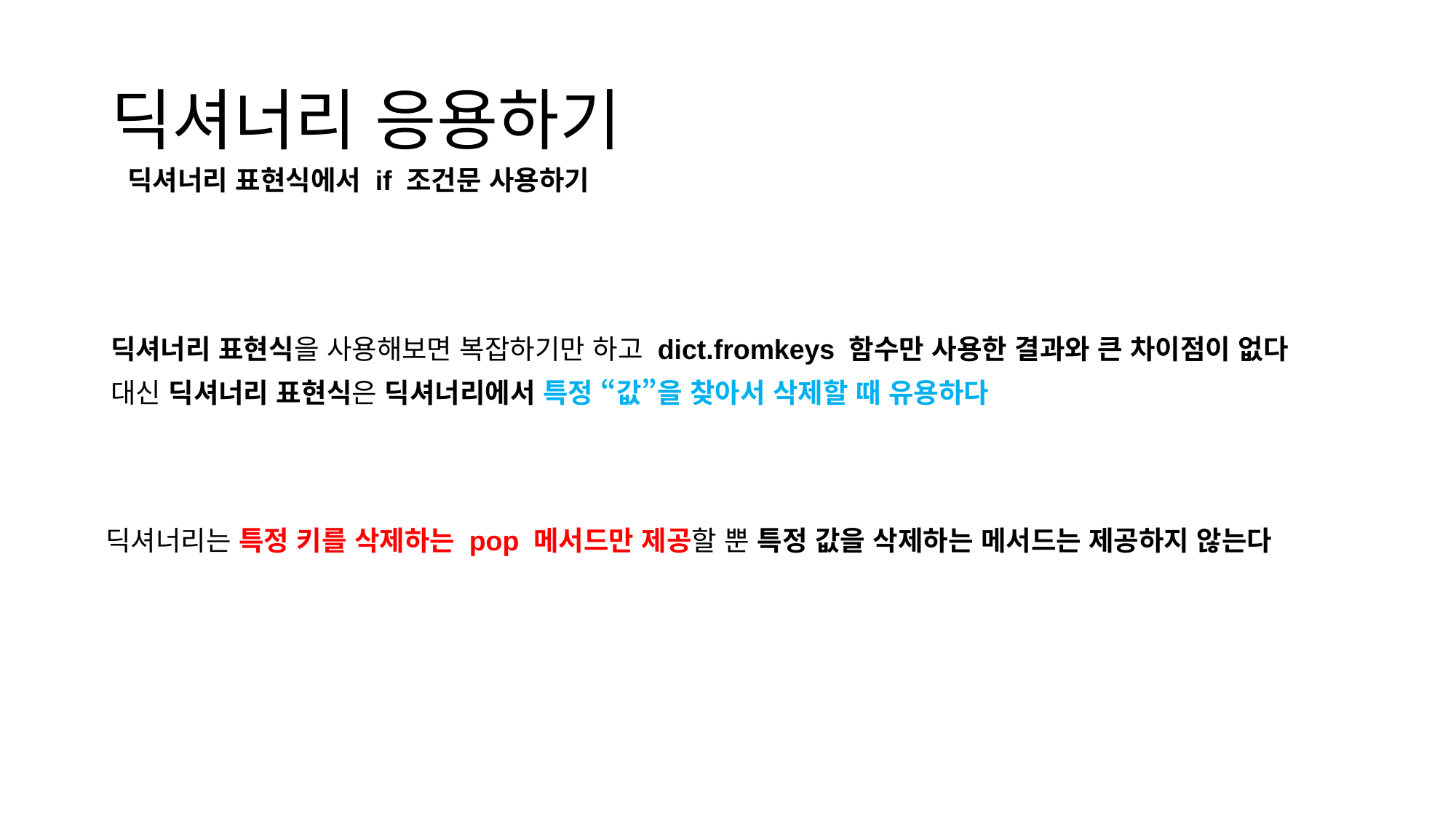

# 딕셔너리 응용하기
딕셔너리 표현식에서 if 조건문 사용하기
딕셔너리 표현식을 사용해보면 복잡하기만 하고 dict.fromkeys 함수만 사용한 결과와 큰 차이점이 없다
대신 딕셔너리 표현식은 딕셔너리에서 특정 “값”을 찾아서 삭제할 때 유용하다
딕셔너리는 특정 키를 삭제하는 pop 메서드만 제공할 뿐 특정 값을 삭제하는 메서드는 제공하지 않는다